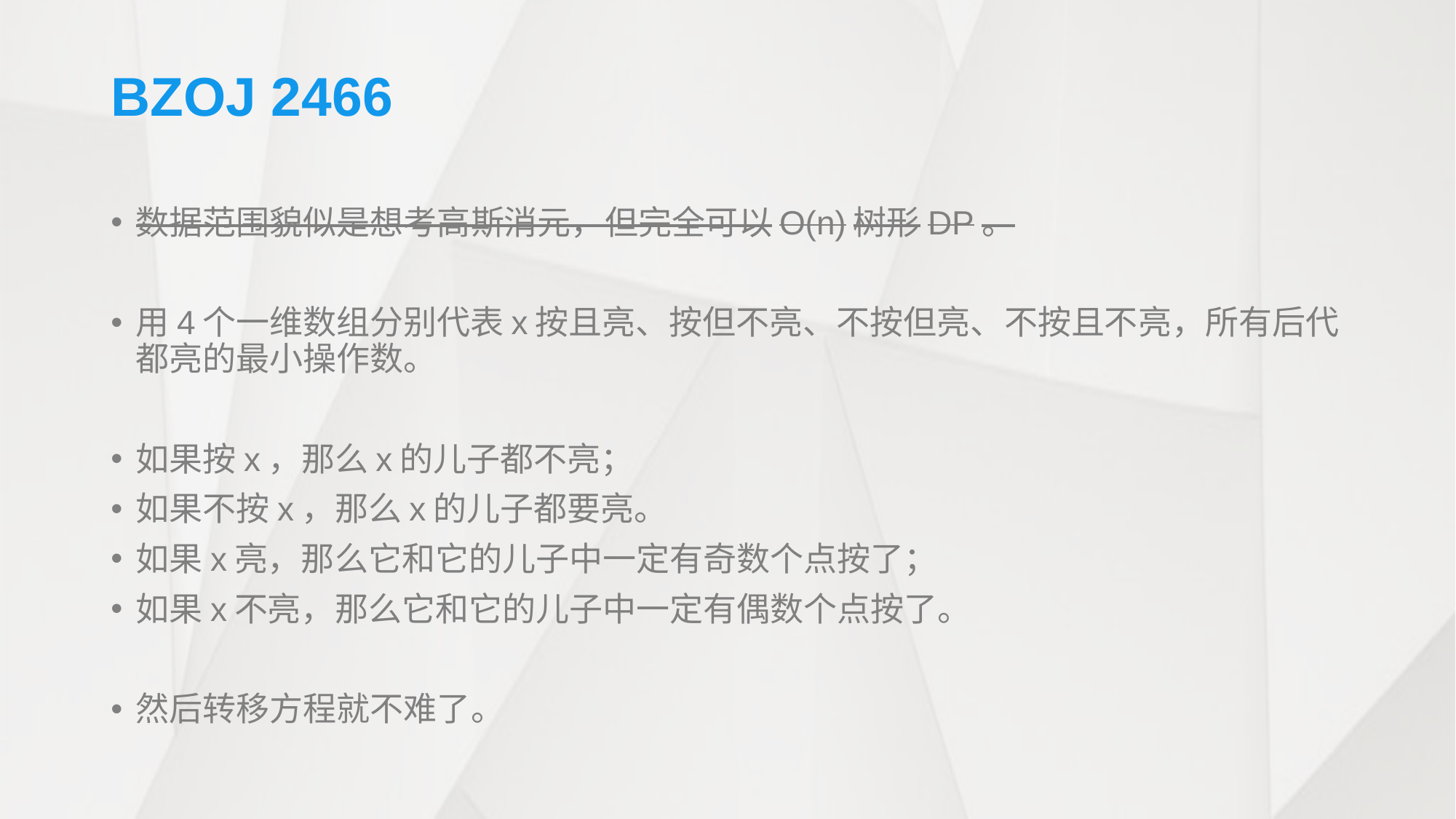

# BZOJ 2466
数据范围貌似是想考高斯消元，但完全可以O(n)树形DP。

用4个一维数组分别代表x按且亮、按但不亮、不按但亮、不按且不亮，所有后代都亮的最小操作数。

如果按x，那么x的儿子都不亮；
如果不按x，那么x的儿子都要亮。
如果x亮，那么它和它的儿子中一定有奇数个点按了；
如果x不亮，那么它和它的儿子中一定有偶数个点按了。

然后转移方程就不难了。